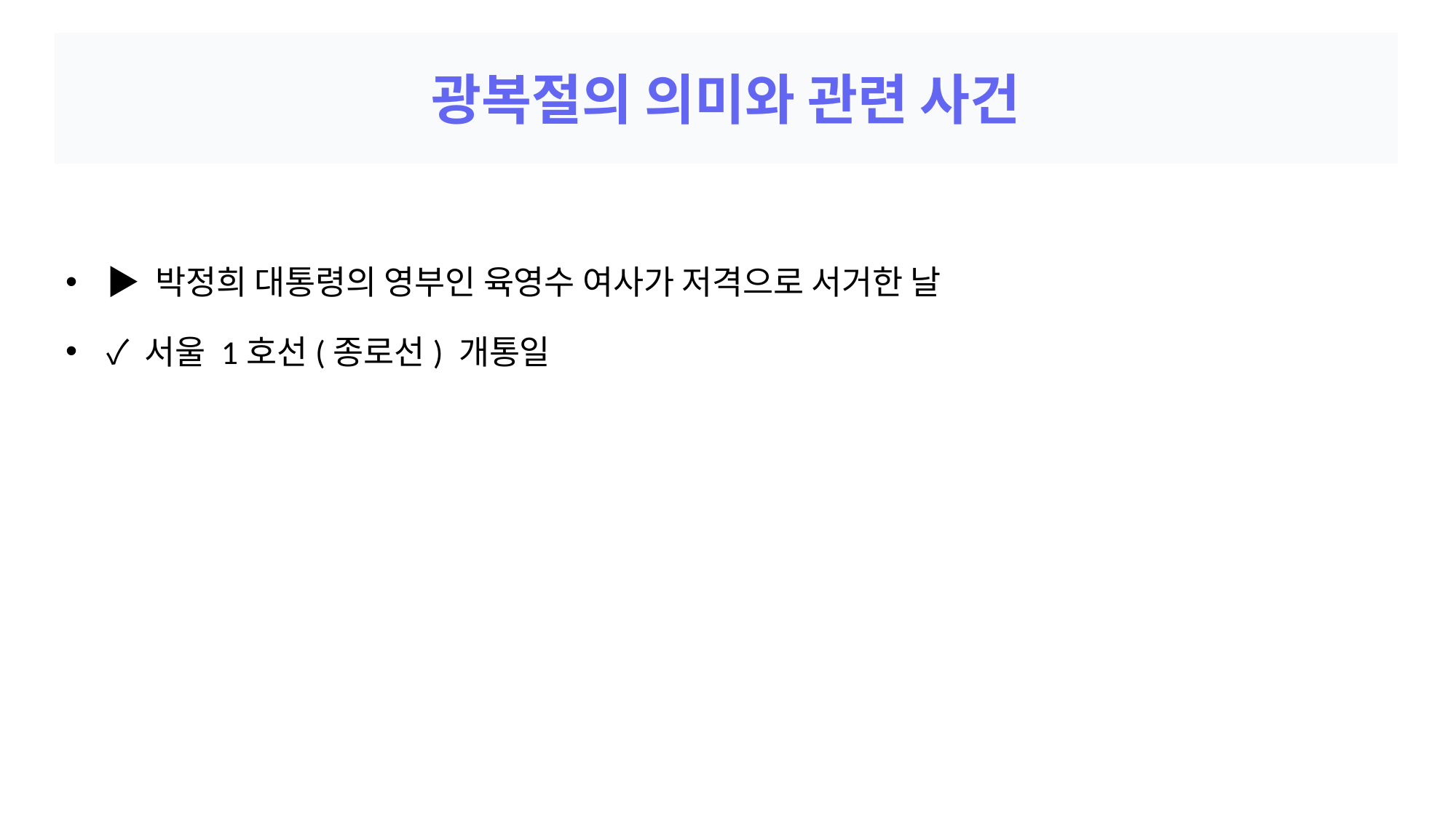

# 광복절의 의미와 관련 사건

▶ 박정희 대통령의 영부인 육영수 여사가 저격으로 서거한 날
✓ 서울 1호선(종로선) 개통일